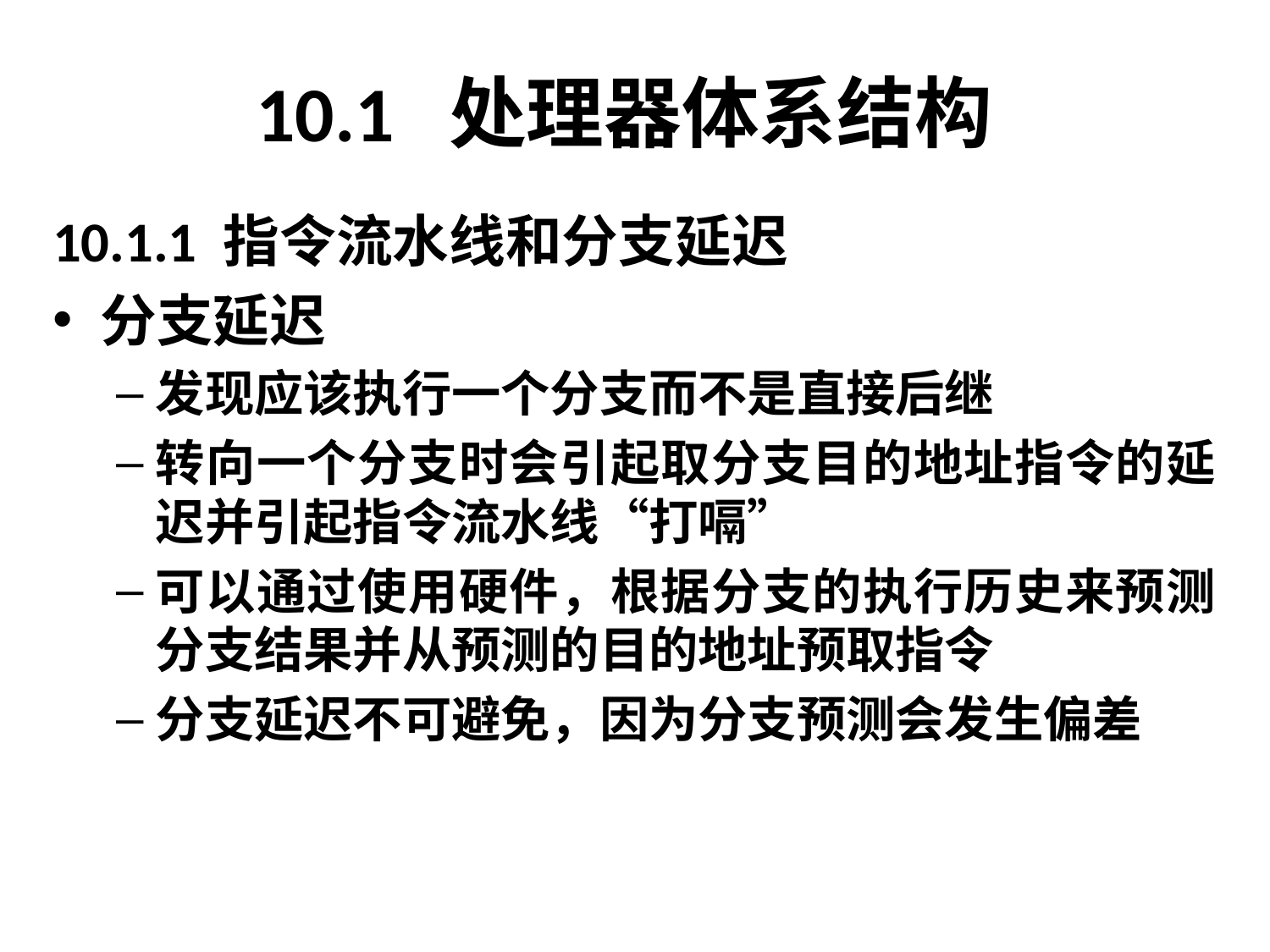

# 10.1  处理器体系结构
10.1.1 指令流水线和分支延迟
分支延迟
发现应该执行一个分支而不是直接后继
转向一个分支时会引起取分支目的地址指令的延迟并引起指令流水线“打嗝”
可以通过使用硬件，根据分支的执行历史来预测分支结果并从预测的目的地址预取指令
分支延迟不可避免，因为分支预测会发生偏差